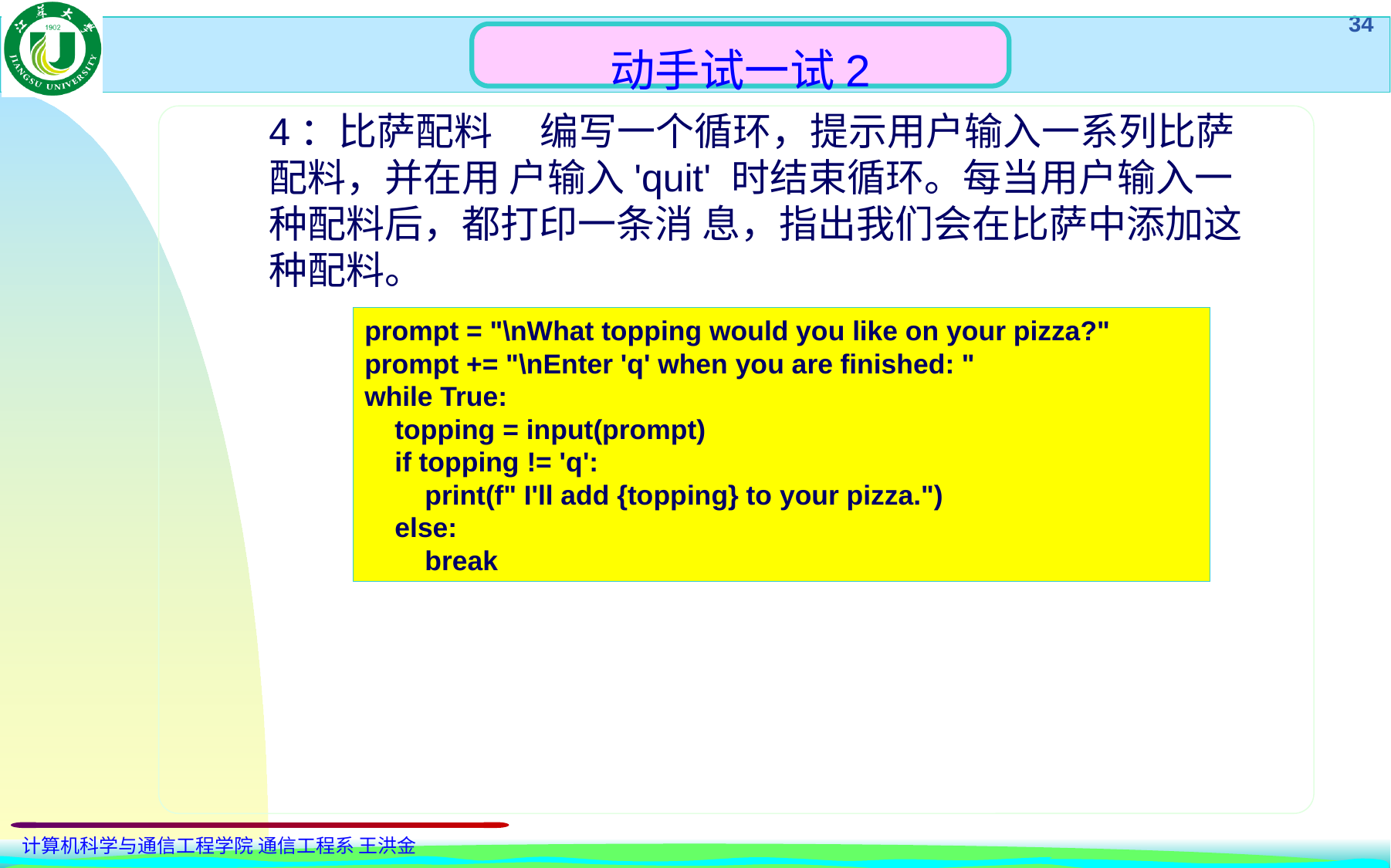

动手试一试2
4：比萨配料 　编写一个循环，提示用户输入一系列比萨配料，并在用 户输入'quit' 时结束循环。每当用户输入一种配料后，都打印一条消 息，指出我们会在比萨中添加这种配料。
prompt = "\nWhat topping would you like on your pizza?"
prompt += "\nEnter 'q' when you are finished: "
while True:
    topping = input(prompt)
    if topping != 'q':
        print(f" I'll add {topping} to your pizza.")
    else:
        break